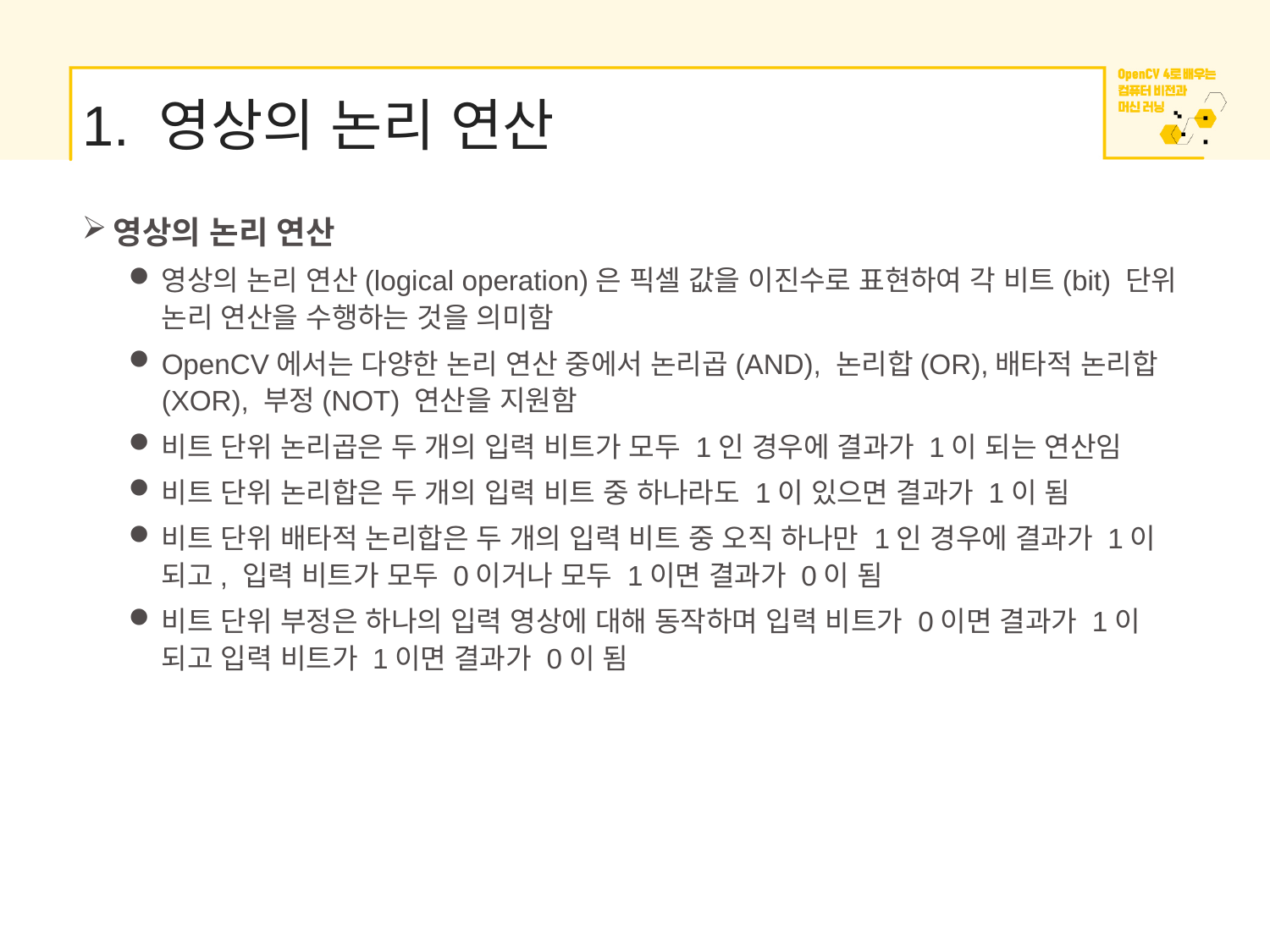

# 1. 영상의 논리 연산
영상의 논리 연산
영상의 논리 연산(logical operation)은 픽셀 값을 이진수로 표현하여 각 비트(bit) 단위 논리 연산을 수행하는 것을 의미함
OpenCV에서는 다양한 논리 연산 중에서 논리곱(AND), 논리합(OR),배타적 논리합(XOR), 부정(NOT) 연산을 지원함
비트 단위 논리곱은 두 개의 입력 비트가 모두 1인 경우에 결과가 1이 되는 연산임
비트 단위 논리합은 두 개의 입력 비트 중 하나라도 1이 있으면 결과가 1이 됨
비트 단위 배타적 논리합은 두 개의 입력 비트 중 오직 하나만 1인 경우에 결과가 1이 되고, 입력 비트가 모두 0이거나 모두 1이면 결과가 0이 됨
비트 단위 부정은 하나의 입력 영상에 대해 동작하며 입력 비트가 0이면 결과가 1이 되고 입력 비트가 1이면 결과가 0이 됨